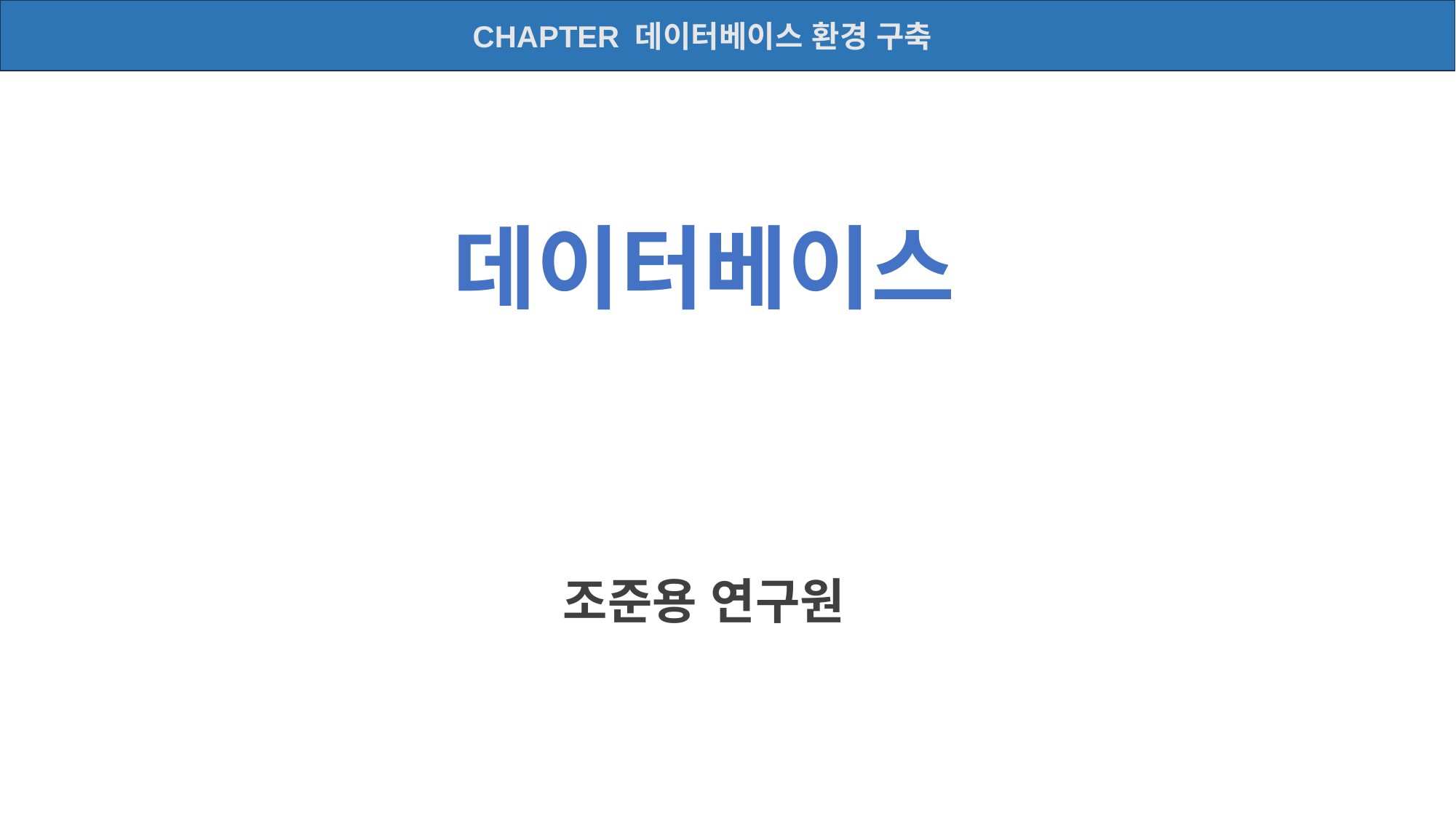

CHAPTER 데이터베이스 환경 구축
# 데이터베이스

조준용 연구원